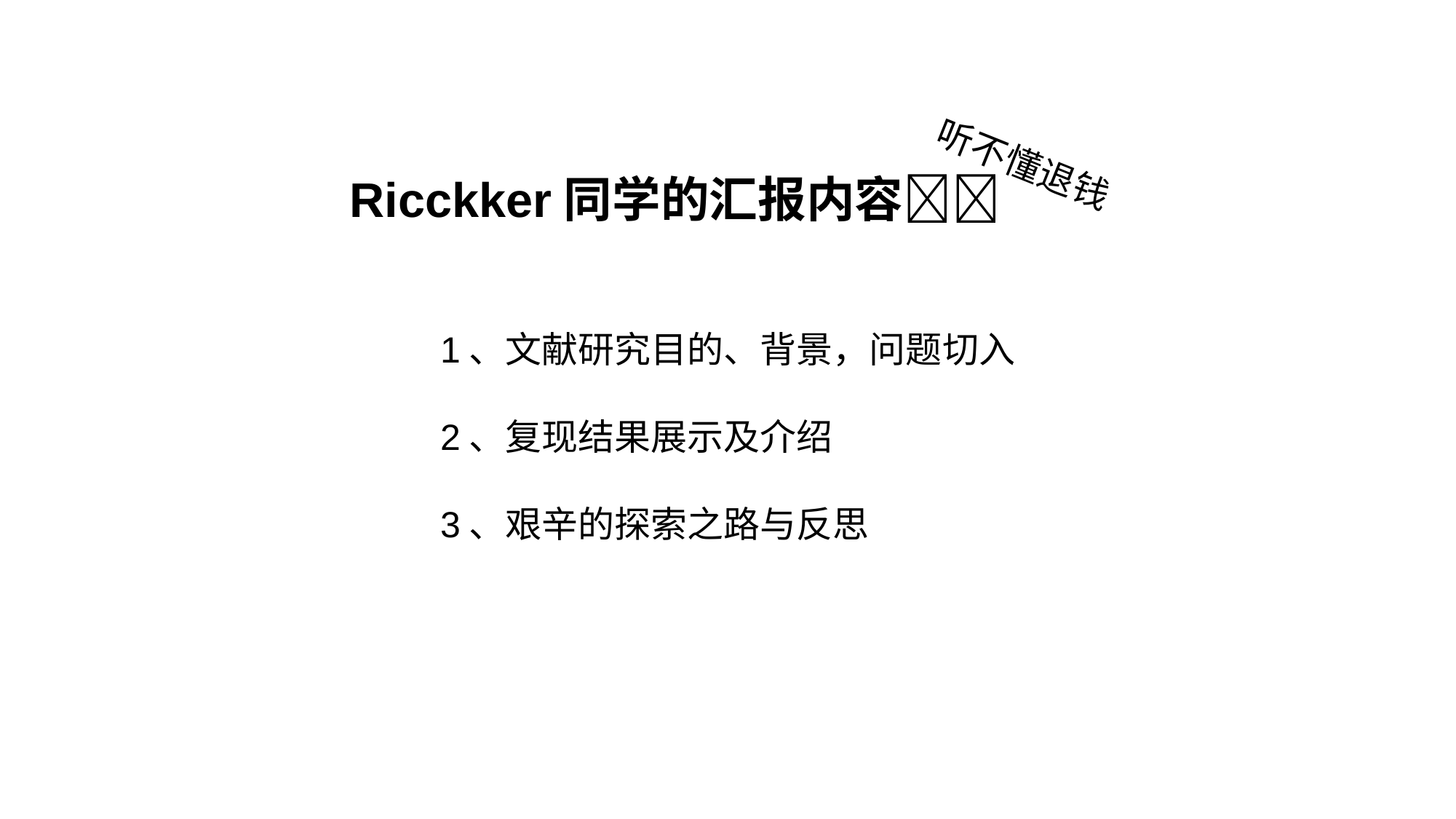

听不懂退钱
Ricckker同学的汇报内容🫵🫵
1、文献研究目的、背景，问题切入
2、复现结果展示及介绍
3、艰辛的探索之路与反思